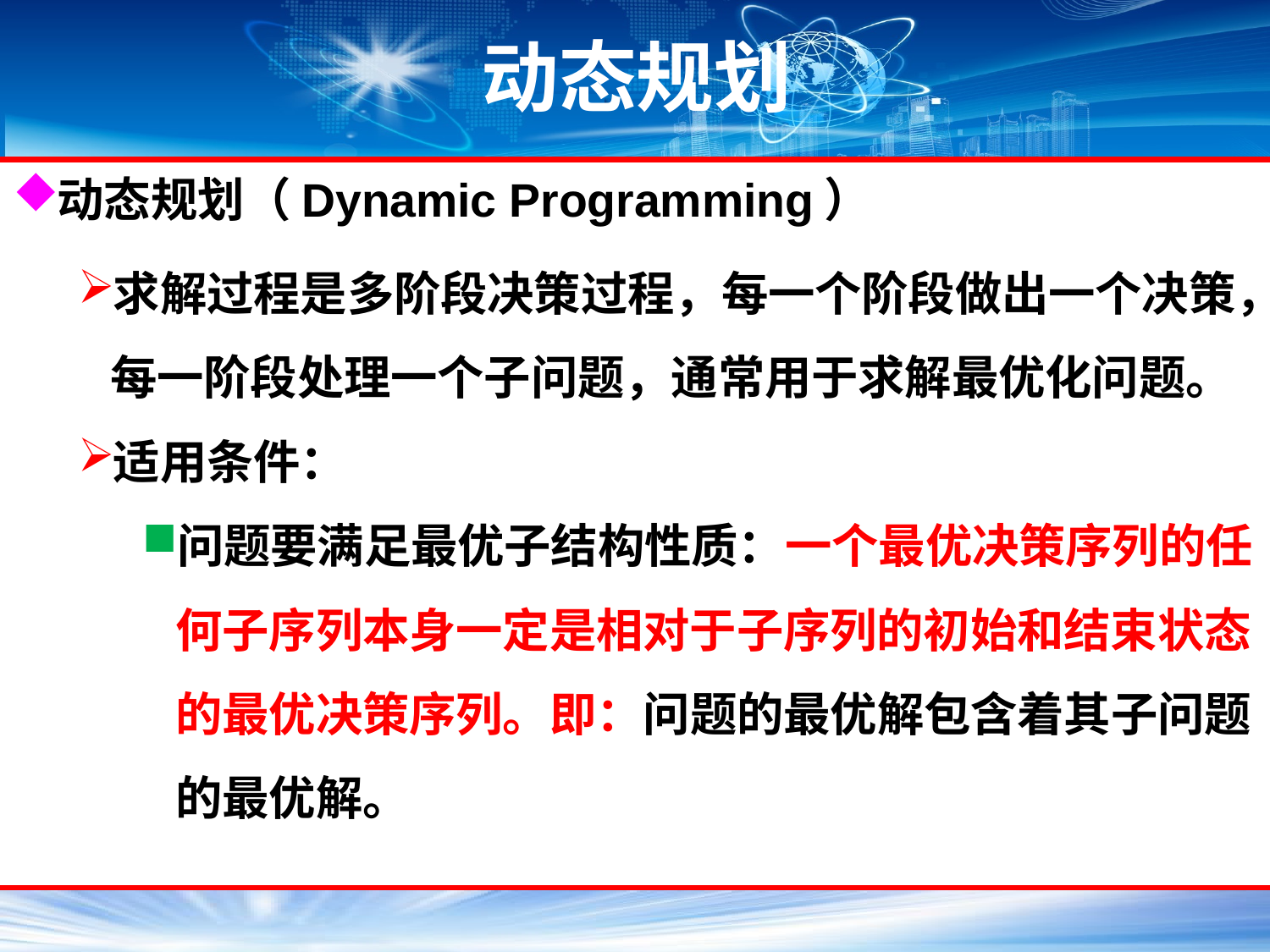

# 动态规划
动态规划（Dynamic Programming）
求解过程是多阶段决策过程，每一个阶段做出一个决策，每一阶段处理一个子问题，通常用于求解最优化问题。
适用条件：
问题要满足最优子结构性质：一个最优决策序列的任何子序列本身一定是相对于子序列的初始和结束状态的最优决策序列。即：问题的最优解包含着其子问题的最优解。